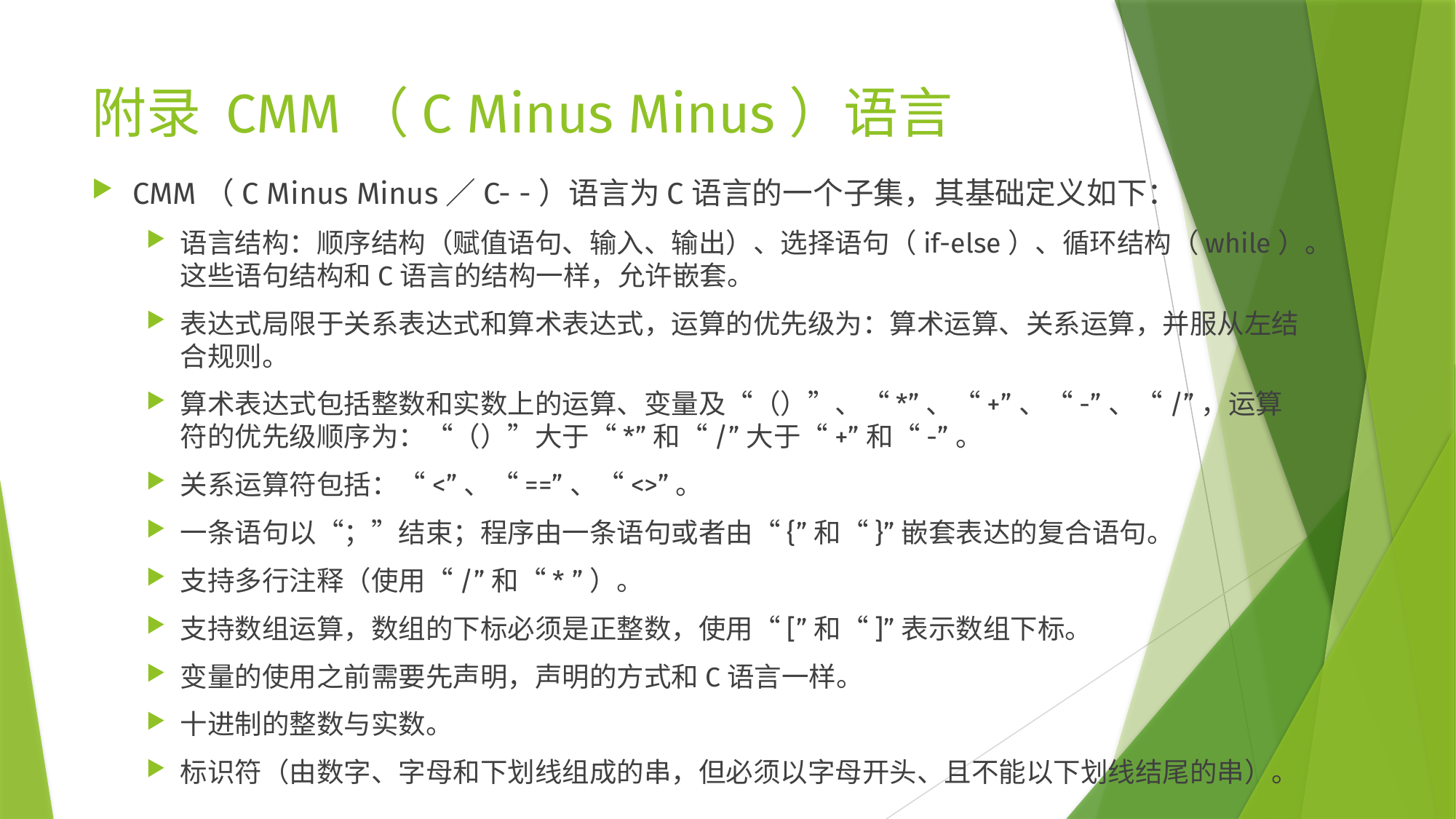

# 附录 CMM（C Minus Minus）语言
CMM（C Minus Minus／C- -）语言为C语言的一个子集，其基础定义如下：
语言结构：顺序结构（赋值语句、输入、输出）、选择语句（if-else）、循环结构（while）。这些语句结构和C语言的结构一样，允许嵌套。
表达式局限于关系表达式和算术表达式，运算的优先级为：算术运算、关系运算，并服从左结合规则。
算术表达式包括整数和实数上的运算、变量及“（）”、“*”、“+”、“-”、“/”，运算符的优先级顺序为：“（）”大于“*”和“/”大于“+”和“-”。
关系运算符包括：“<”、“==”、“<>”。
一条语句以“；”结束；程序由一条语句或者由“{”和“}”嵌套表达的复合语句。
支持多行注释（使用“/”和“* ”）。
支持数组运算，数组的下标必须是正整数，使用“[”和“]”表示数组下标。
变量的使用之前需要先声明，声明的方式和C语言一样。
十进制的整数与实数。
标识符（由数字、字母和下划线组成的串，但必须以字母开头、且不能以下划线结尾的串）。